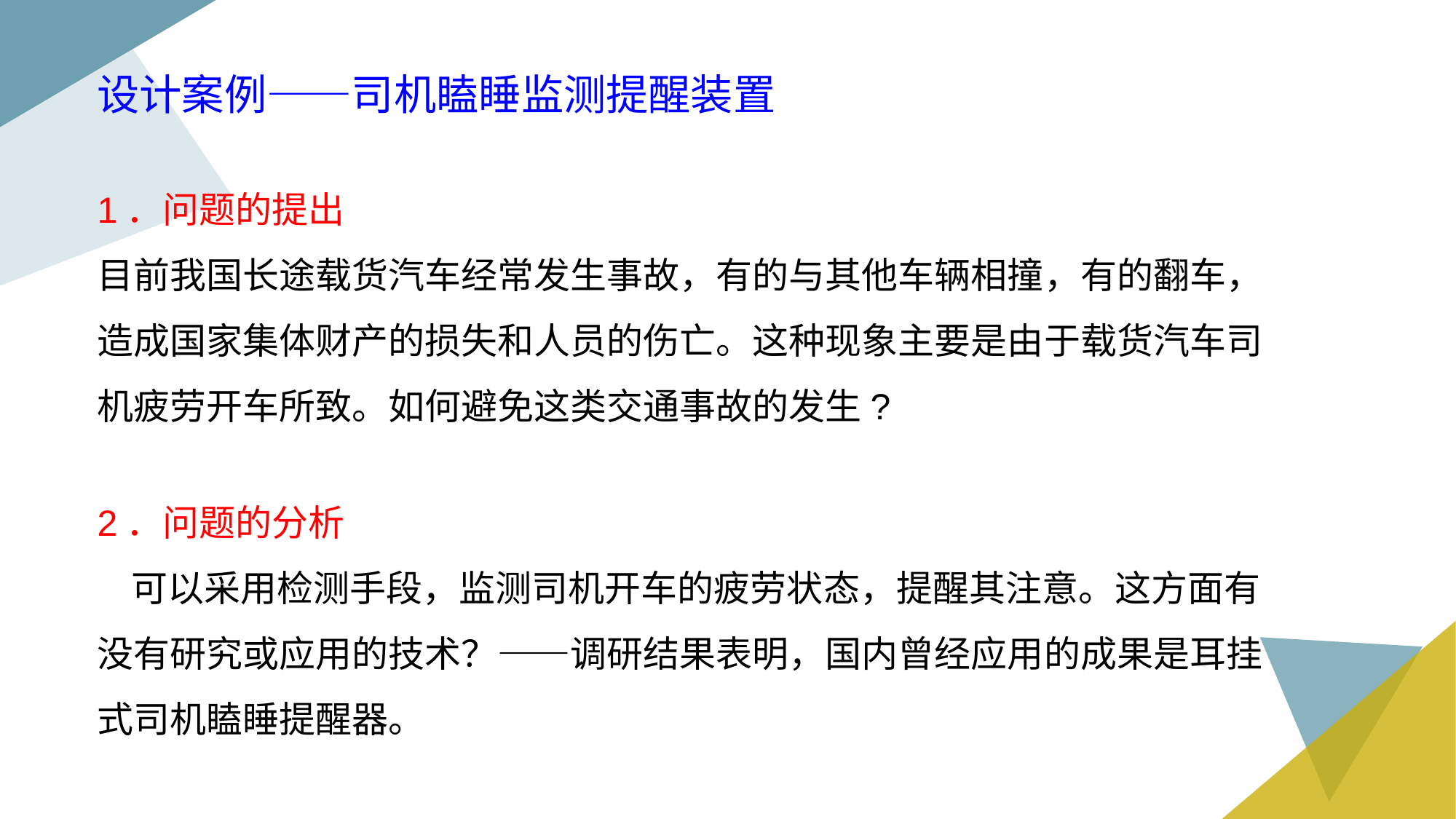

设计案例——司机瞌睡监测提醒装置

1．问题的提出
目前我国长途载货汽车经常发生事故，有的与其他车辆相撞，有的翻车，造成国家集体财产的损失和人员的伤亡。这种现象主要是由于载货汽车司机疲劳开车所致。如何避免这类交通事故的发生?

2．问题的分析
    可以采用检测手段，监测司机开车的疲劳状态，提醒其注意。这方面有没有研究或应用的技术？——调研结果表明，国内曾经应用的成果是耳挂式司机瞌睡提醒器。